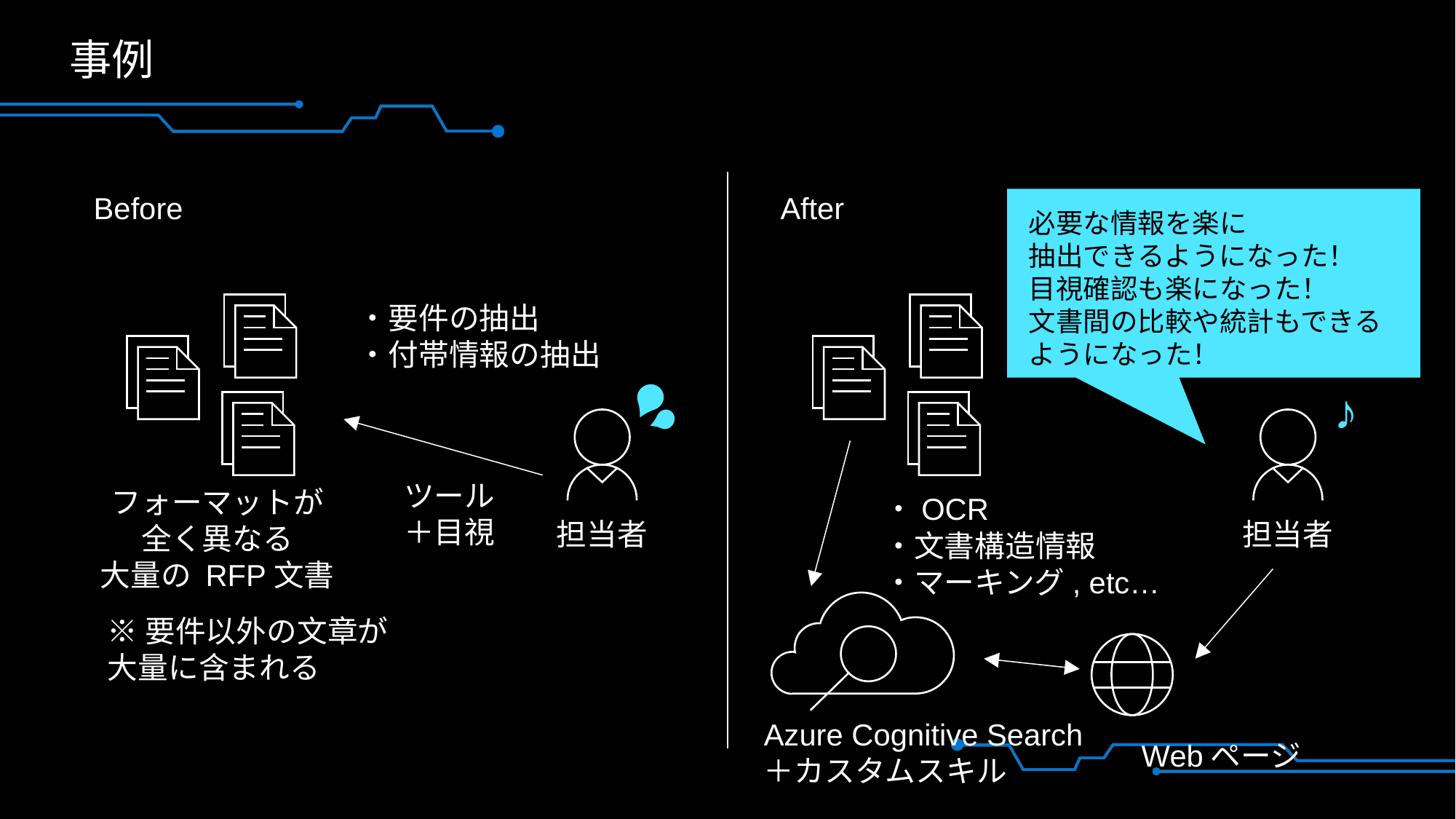

# 事例
Before
After
必要な情報を楽に
抽出できるようになった！
目視確認も楽になった！
文書間の比較や統計もできるようになった！

・要件の抽出
・付帯情報の抽出

♪

ツール
＋目視
フォーマットが
全く異なる
大量の RFP文書
・OCR
・文書構造情報
・マーキング, etc…
担当者
担当者

※要件以外の文章が
大量に含まれる

Azure Cognitive Search
＋カスタムスキル
Webページ